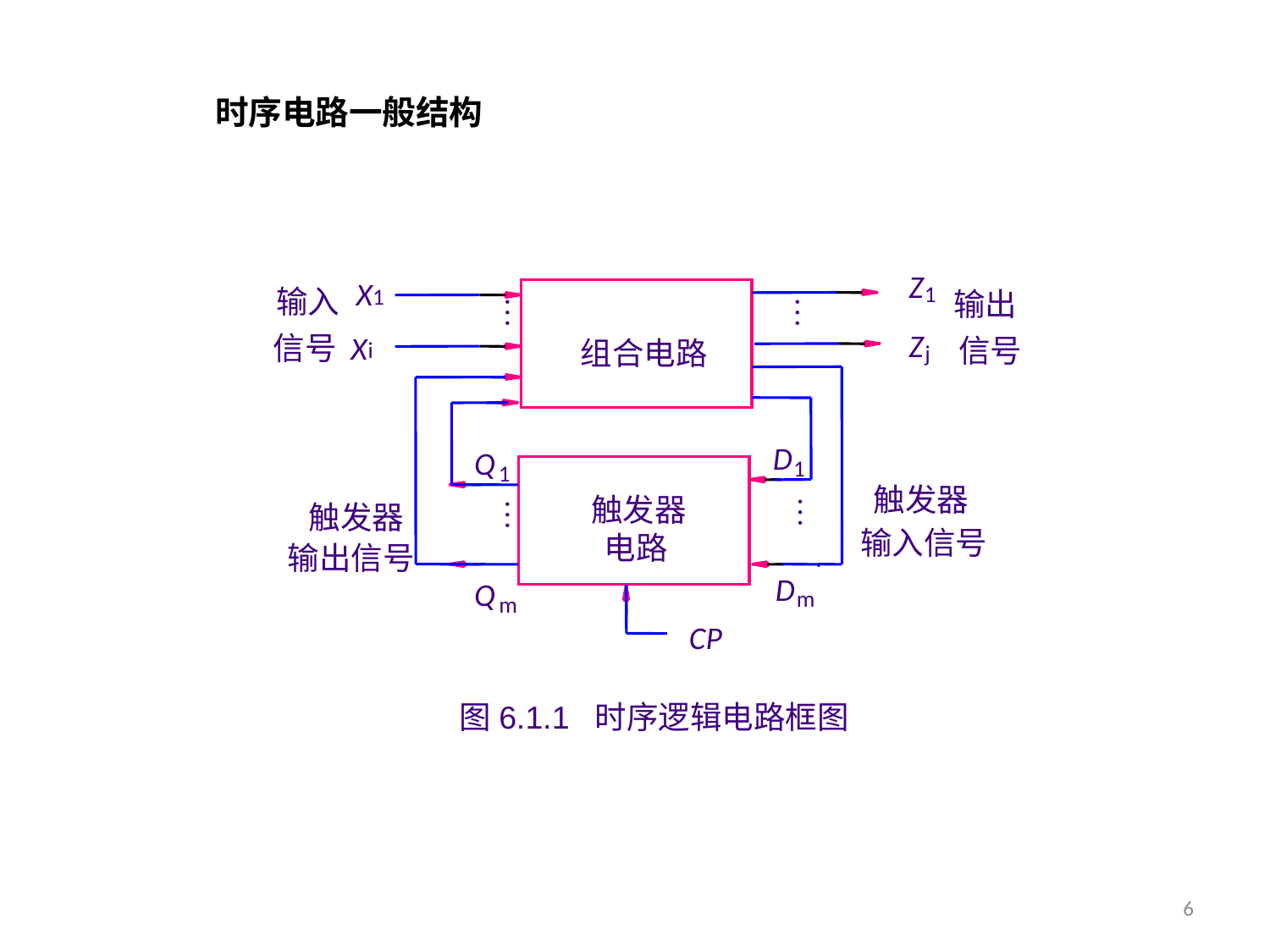

时序电路一般结构
Z
X

1
输入
1
输出

…
…

Z
信号
X
信号
组合电路
i
j

D
Q
1

1

触发器

触发器
…
…
触发器
输入信号
电路
输出信号

D
Q

m
m

CP

图6.1.1  时序逻辑电路框图
6